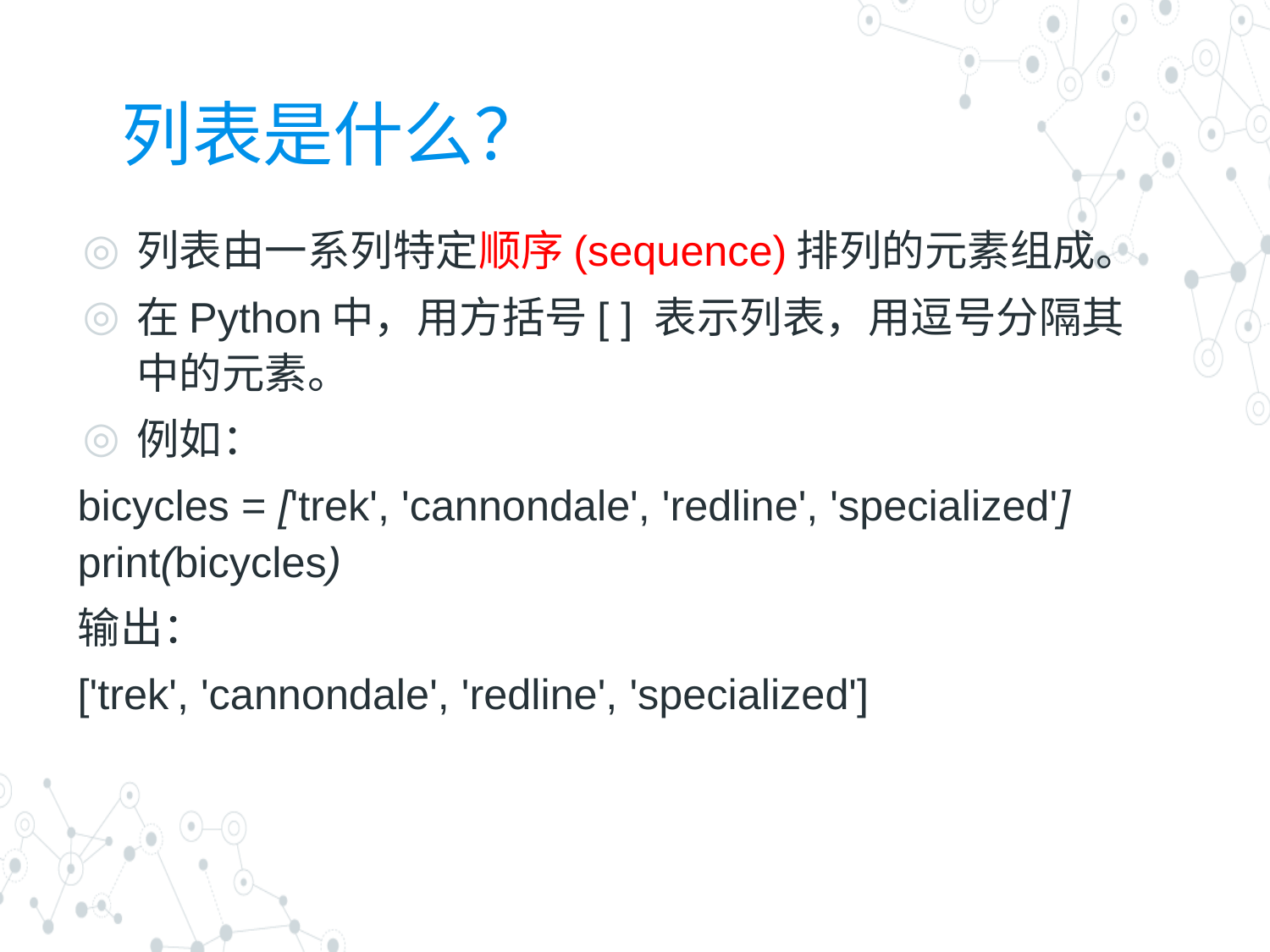

# 列表是什么？
列表由一系列特定顺序(sequence)排列的元素组成。
在Python中，用方括号[ ] 表示列表，用逗号分隔其中的元素。
例如：
bicycles = ['trek', 'cannondale', 'redline', 'specialized']
print(bicycles)
输出：
['trek', 'cannondale', 'redline', 'specialized']